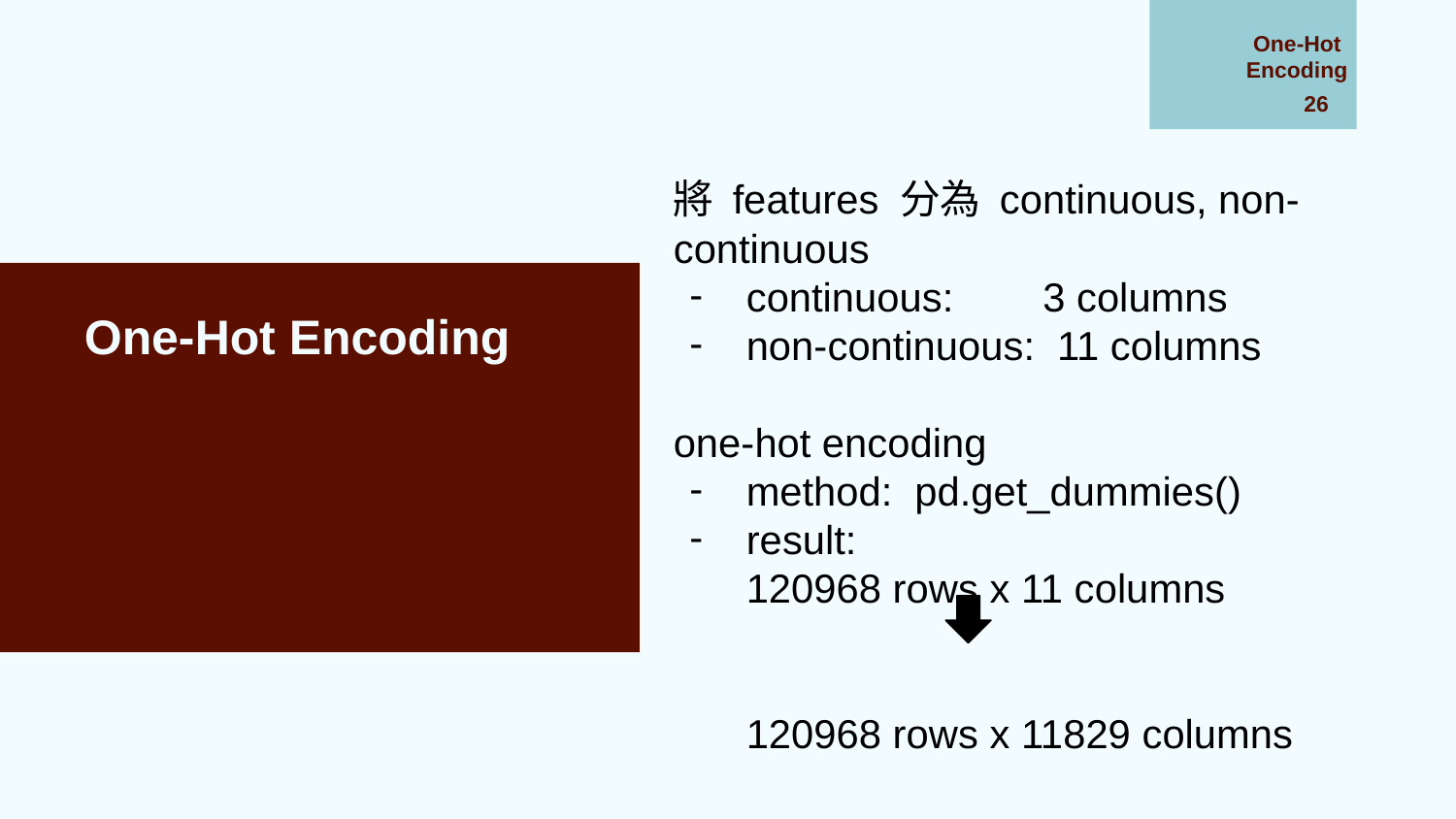

One-Hot
Encoding
# One-Hot Encoding
26
將 features 分為 continuous, non-continuous
continuous:        3 columns
non-continuous:  11 columns

one-hot encoding
method:  pd.get_dummies()
result:
120968 rows x 11 columns

120968 rows x 11829 columns